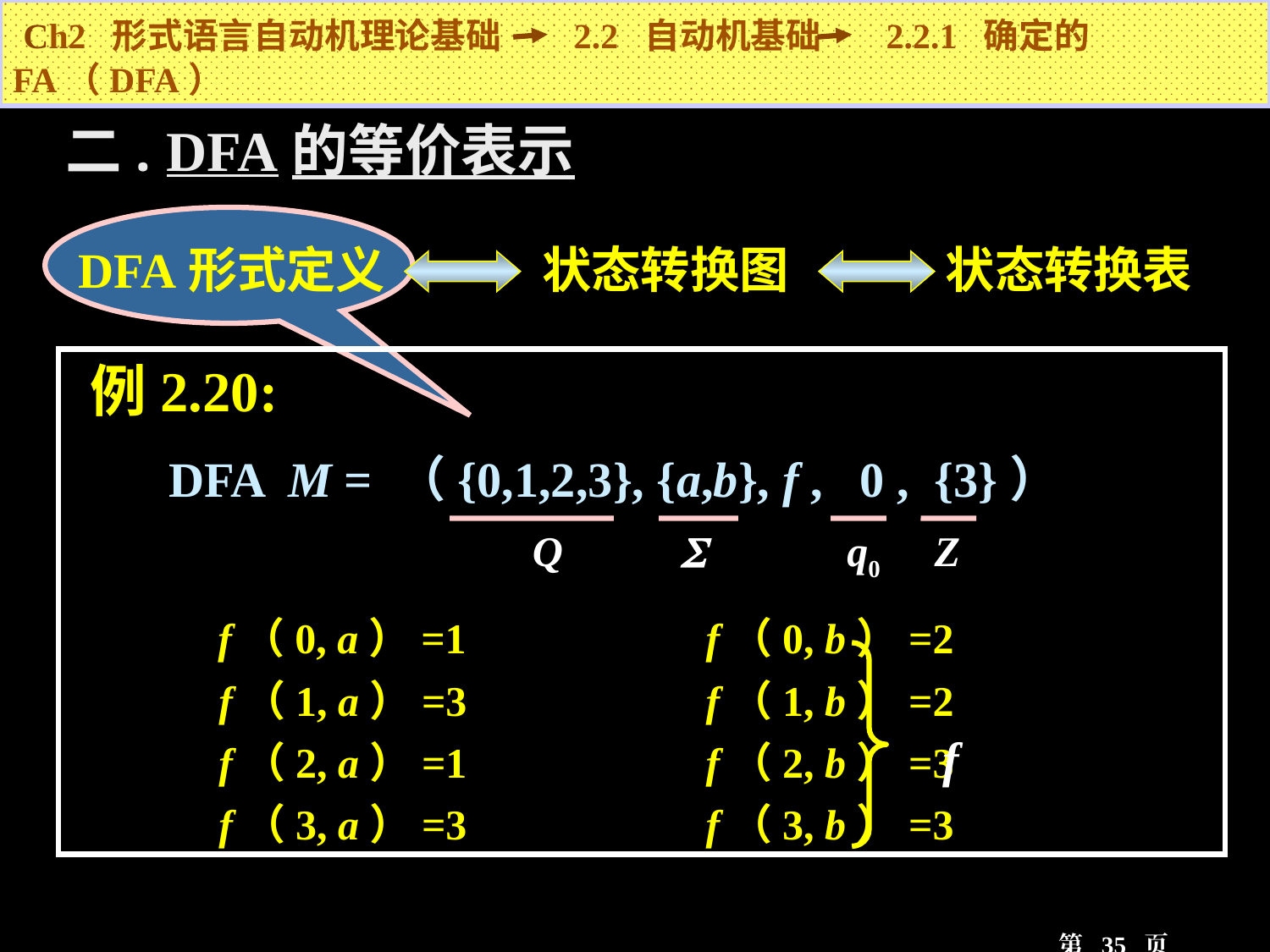

Ch2  形式语言自动机理论基础        2.2  自动机基础       2.2.1  确定的FA（DFA）

二. DFA的等价表示

  DFA形式定义              状态转换图              状态转换表

 例2.20:
        DFA  M = （{0,1,2,3}, {a,b}, f ,   0 ,  {3}）

            f（0, a）=1		f（0, b）=2
	  f（1, a）=3		f（1, b）=2
	  f（2, a）=1		f（2, b）=3
	  f（3, a）=3		f（3, b）=3

Q

Σ
q0

Z

f